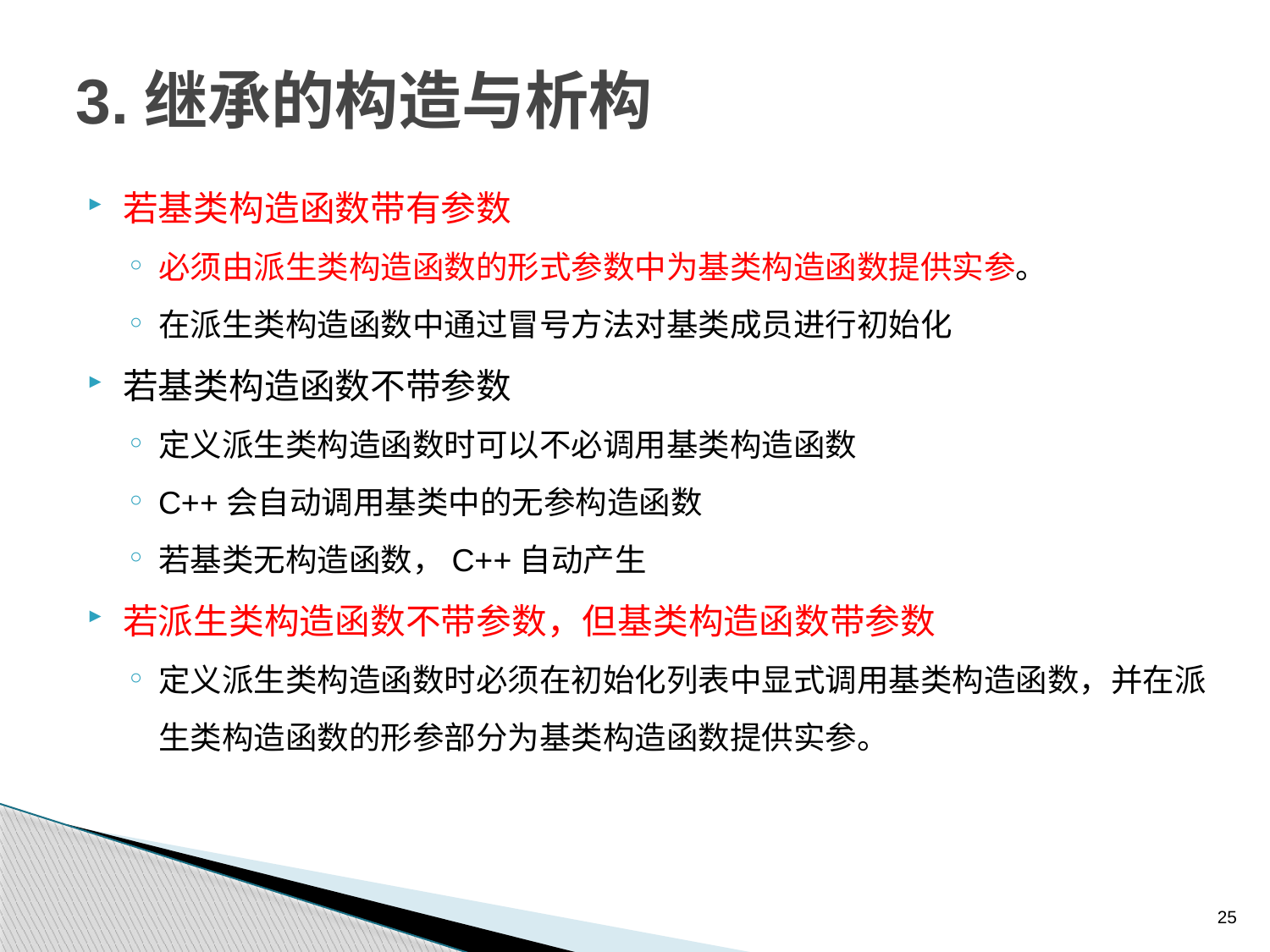

# 3.继承的构造与析构
若基类构造函数带有参数
必须由派生类构造函数的形式参数中为基类构造函数提供实参。
在派生类构造函数中通过冒号方法对基类成员进行初始化
若基类构造函数不带参数
定义派生类构造函数时可以不必调用基类构造函数
C++会自动调用基类中的无参构造函数
若基类无构造函数，C++自动产生
若派生类构造函数不带参数，但基类构造函数带参数
定义派生类构造函数时必须在初始化列表中显式调用基类构造函数，并在派生类构造函数的形参部分为基类构造函数提供实参。

25